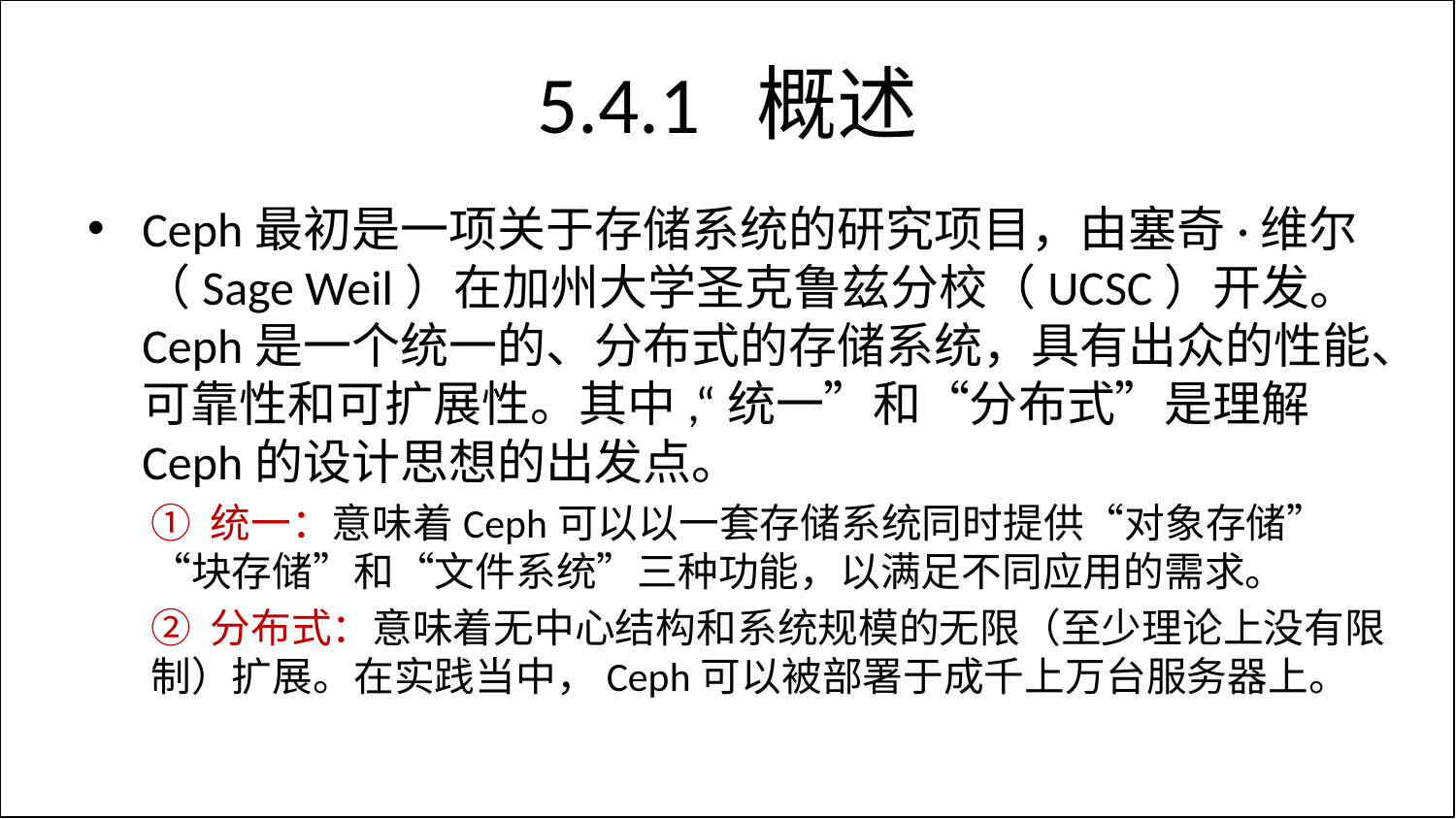

# 5.4.1  概述
Ceph最初是一项关于存储系统的研究项目，由塞奇·维尔（Sage Weil）在加州大学圣克鲁兹分校（UCSC）开发。Ceph是一个统一的、分布式的存储系统，具有出众的性能、可靠性和可扩展性。其中,“统一”和“分布式”是理解Ceph的设计思想的出发点。
① 统一：意味着Ceph可以以一套存储系统同时提供“对象存储”“块存储”和“文件系统”三种功能，以满足不同应用的需求。
② 分布式：意味着无中心结构和系统规模的无限（至少理论上没有限制）扩展。在实践当中，Ceph可以被部署于成千上万台服务器上。